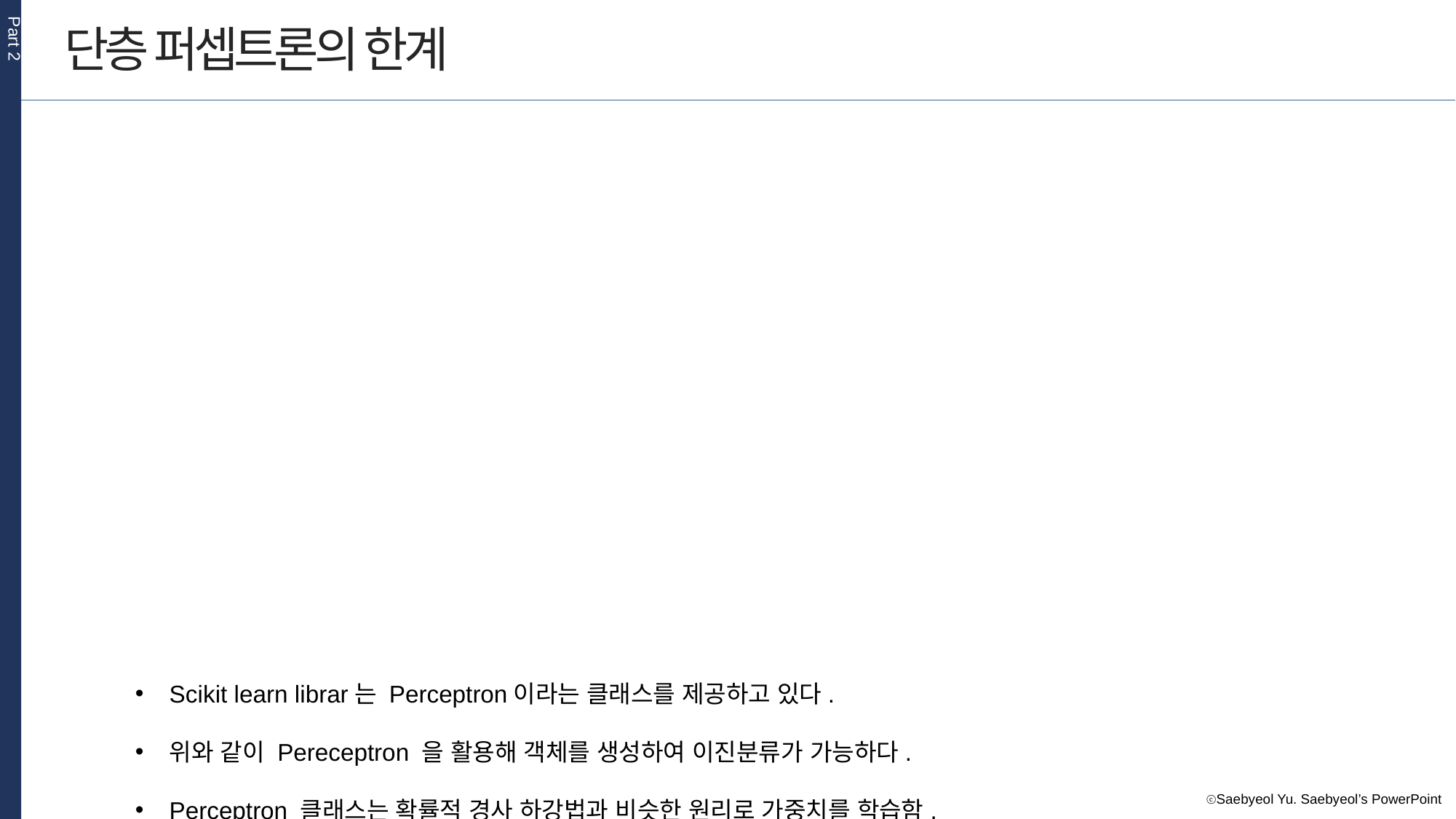

Part 2
단층 퍼셉트론의 한계
Scikit learn librar는 Perceptron이라는 클래스를 제공하고 있다.
위와 같이 Pereceptron 을 활용해 객체를 생성하여 이진분류가 가능하다.
Perceptron 클래스는 확률적 경사 하강법과 비슷한 원리로 가중치를 학습함.